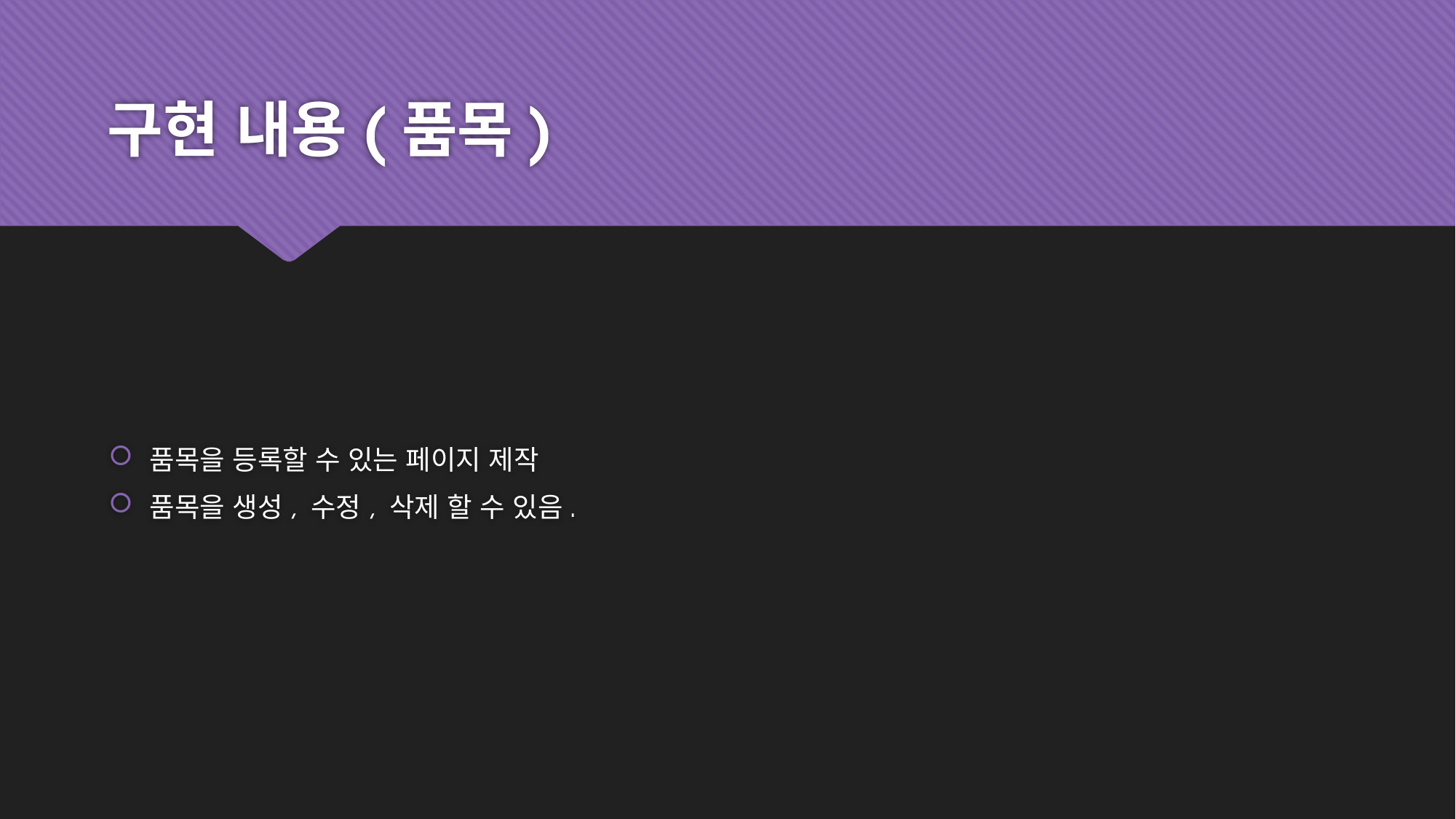

# 구현 내용(품목)
품목을 등록할 수 있는 페이지 제작
품목을 생성, 수정, 삭제 할 수 있음.